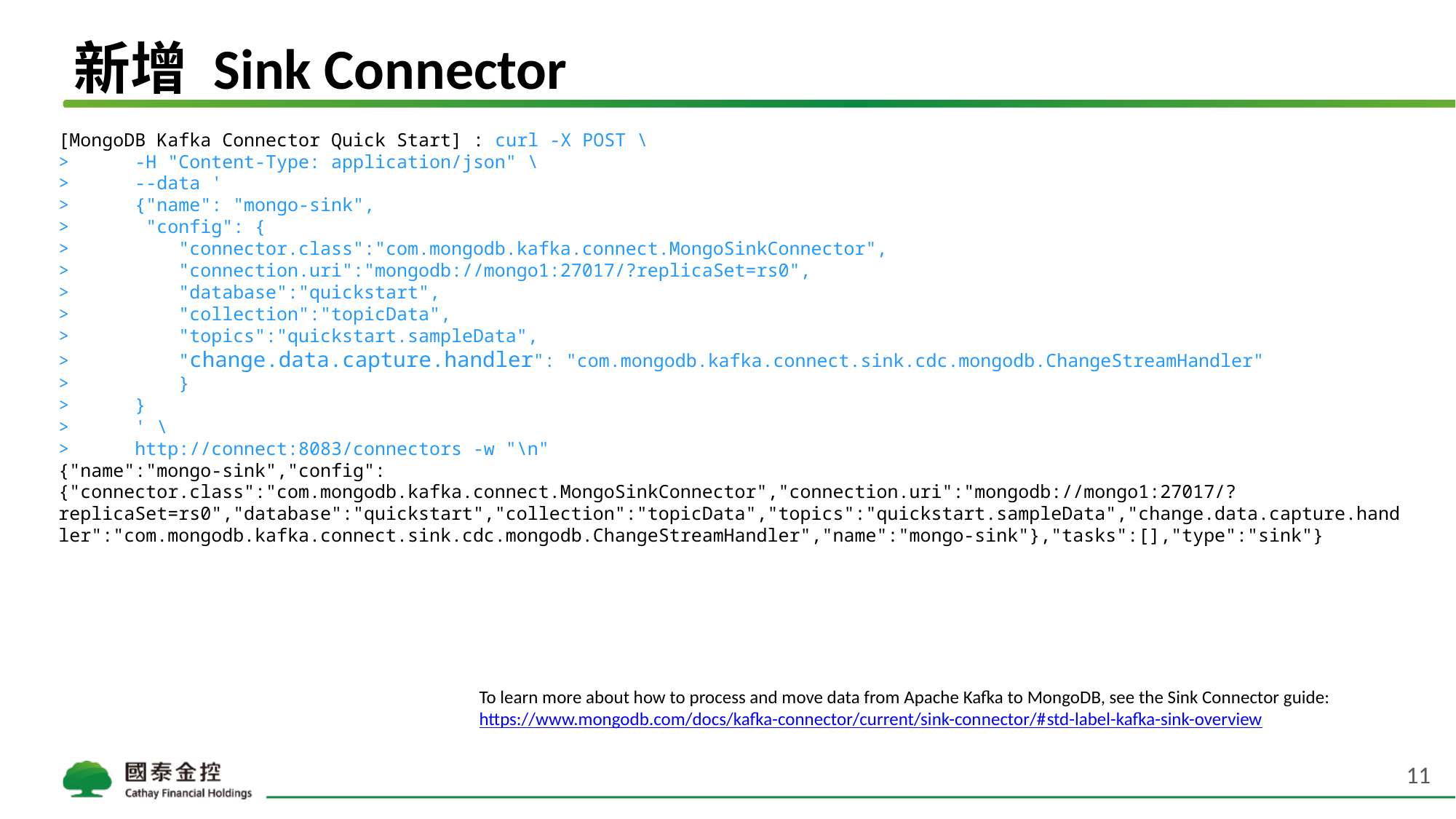

# 新增 Sink Connector
[MongoDB Kafka Connector Quick Start] : curl -X POST \
>      -H "Content-Type: application/json" \
>      --data '
>      {"name": "mongo-sink",
>       "config": {
>          "connector.class":"com.mongodb.kafka.connect.MongoSinkConnector",
>          "connection.uri":"mongodb://mongo1:27017/?replicaSet=rs0",
>          "database":"quickstart",
>          "collection":"topicData",
>          "topics":"quickstart.sampleData",
>          "change.data.capture.handler": "com.mongodb.kafka.connect.sink.cdc.mongodb.ChangeStreamHandler"
>          }
>      }
>      ' \
>      http://connect:8083/connectors -w "\n"
{"name":"mongo-sink","config":{"connector.class":"com.mongodb.kafka.connect.MongoSinkConnector","connection.uri":"mongodb://mongo1:27017/?replicaSet=rs0","database":"quickstart","collection":"topicData","topics":"quickstart.sampleData","change.data.capture.handler":"com.mongodb.kafka.connect.sink.cdc.mongodb.ChangeStreamHandler","name":"mongo-sink"},"tasks":[],"type":"sink"}
To learn more about how to process and move data from Apache Kafka to MongoDB, see the Sink Connector guide:
https://www.mongodb.com/docs/kafka-connector/current/sink-connector/#std-label-kafka-sink-overview